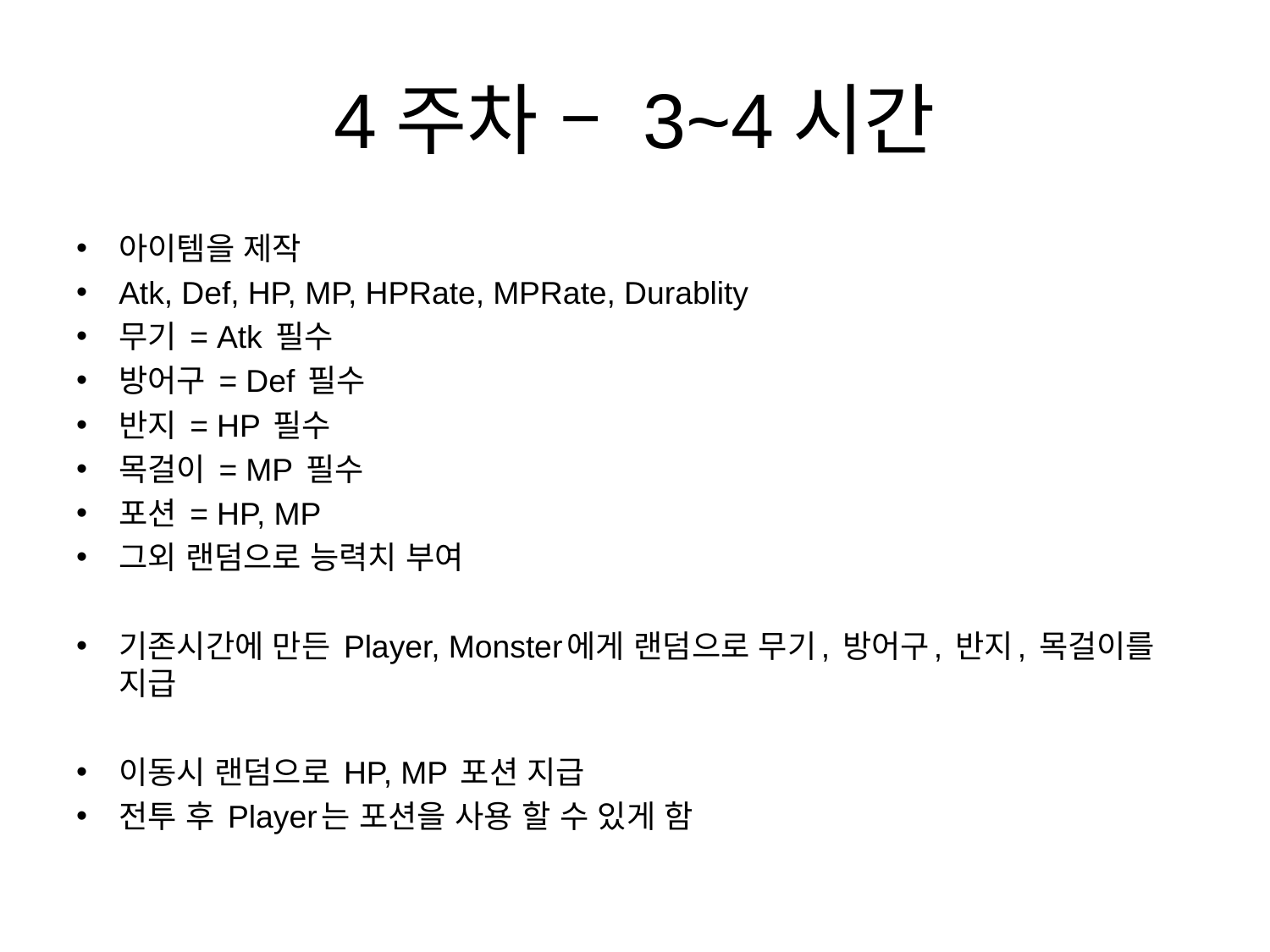

# 4주차 – 3~4시간
아이템을 제작
Atk, Def, HP, MP, HPRate, MPRate, Durablity
무기 = Atk 필수
방어구 = Def 필수
반지 = HP 필수
목걸이 = MP 필수
포션 = HP, MP
그외 랜덤으로 능력치 부여

기존시간에 만든 Player, Monster에게 랜덤으로 무기, 방어구, 반지, 목걸이를 지급

이동시 랜덤으로 HP, MP 포션 지급
전투 후 Player는 포션을 사용 할 수 있게 함